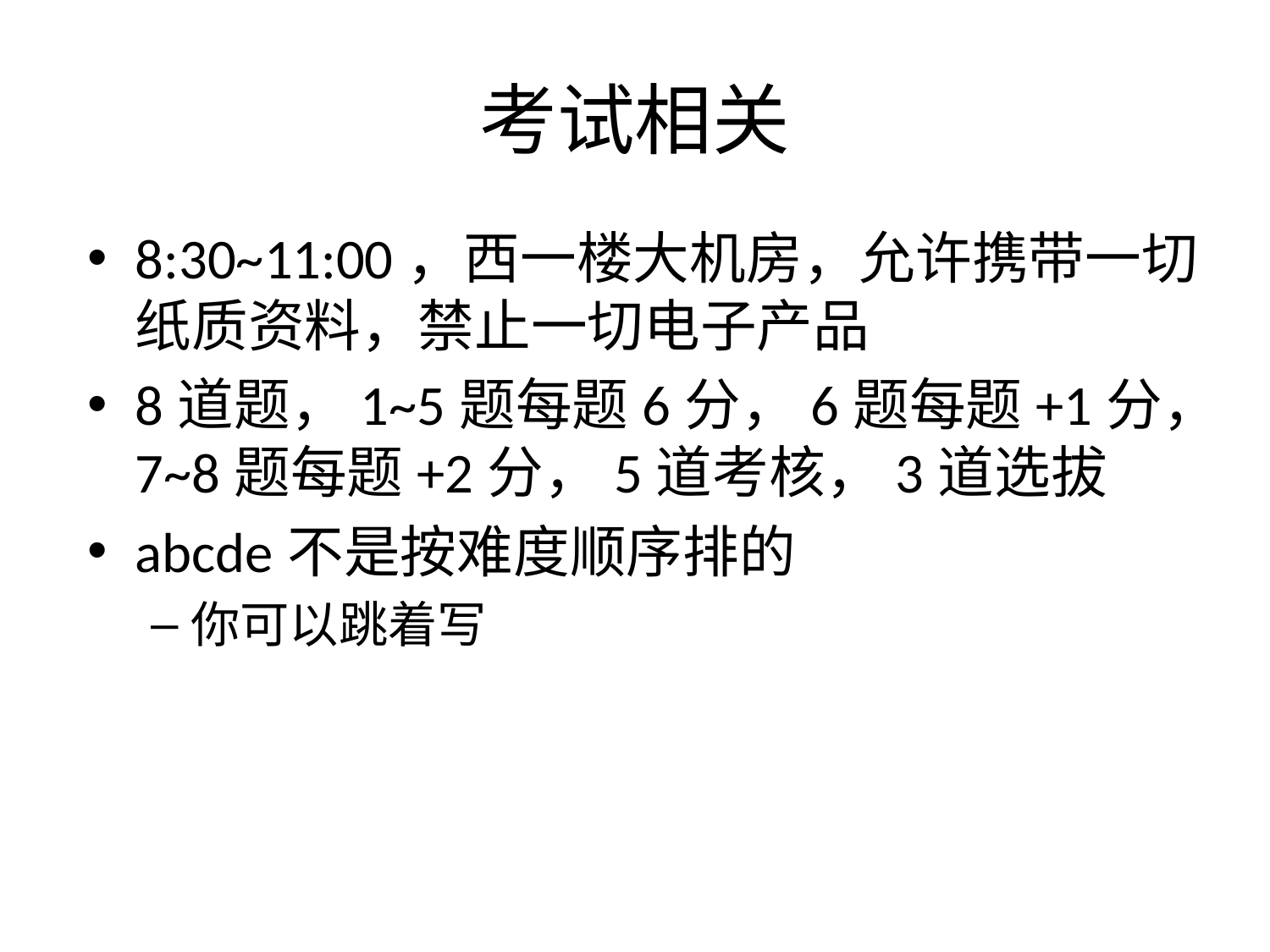

# 考试相关
8:30~11:00，西一楼大机房，允许携带一切纸质资料，禁止一切电子产品
8道题，1~5题每题6分，6题每题+1分，7~8题每题+2分，5道考核，3道选拔
abcde不是按难度顺序排的
你可以跳着写